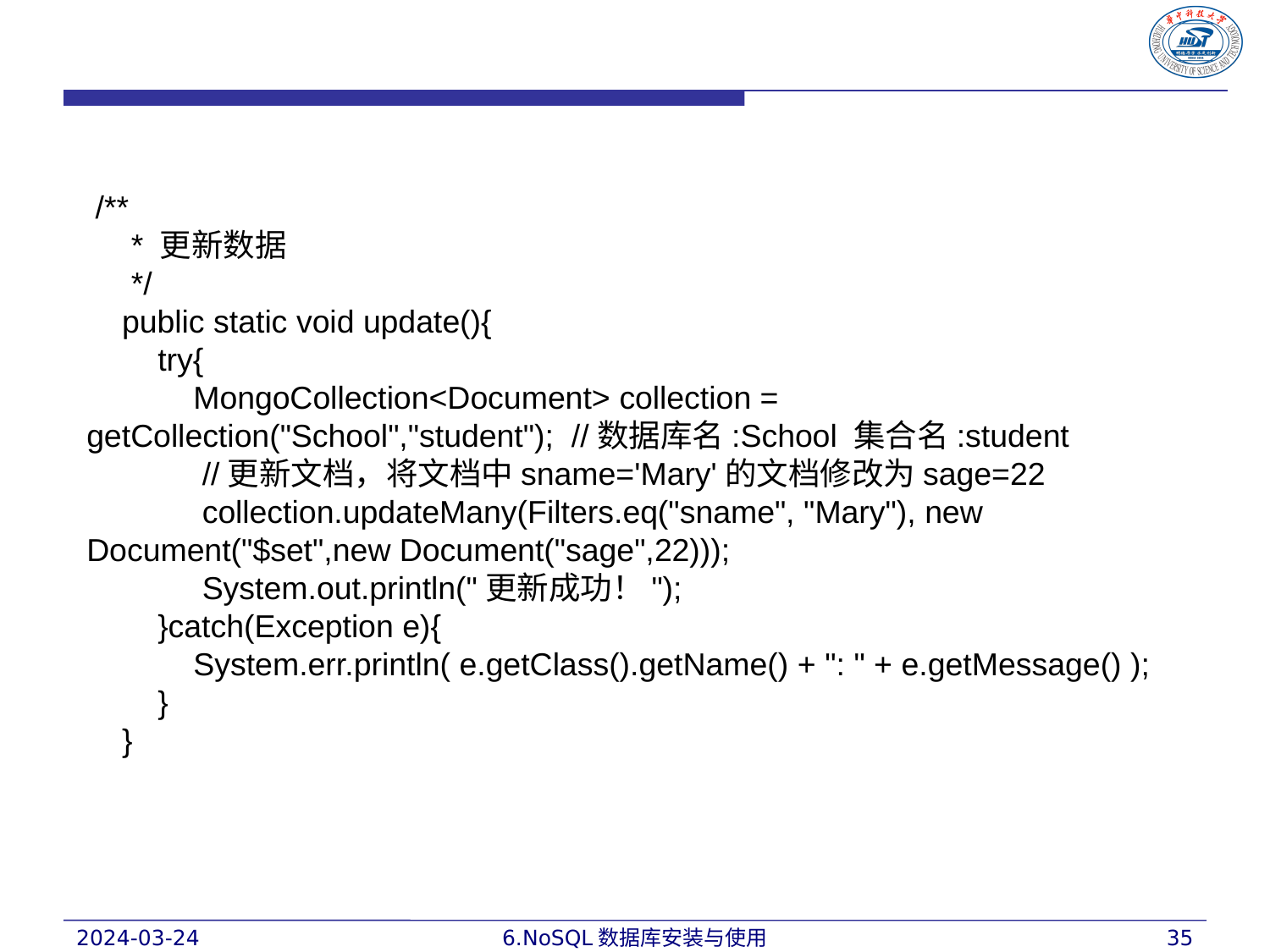

/**
     * 更新数据
     */
    public static void update(){
        try{
            MongoCollection<Document> collection = getCollection("School","student");  //数据库名:School 集合名:student
             //更新文档，将文档中sname='Mary'的文档修改为sage=22
             collection.updateMany(Filters.eq("sname", "Mary"), new Document("$set",new Document("sage",22)));
             System.out.println("更新成功！");
        }catch(Exception e){
            System.err.println( e.getClass().getName() + ": " + e.getMessage() );
        }
    }
2024-03-24
6.NoSQL数据库安装与使用
35